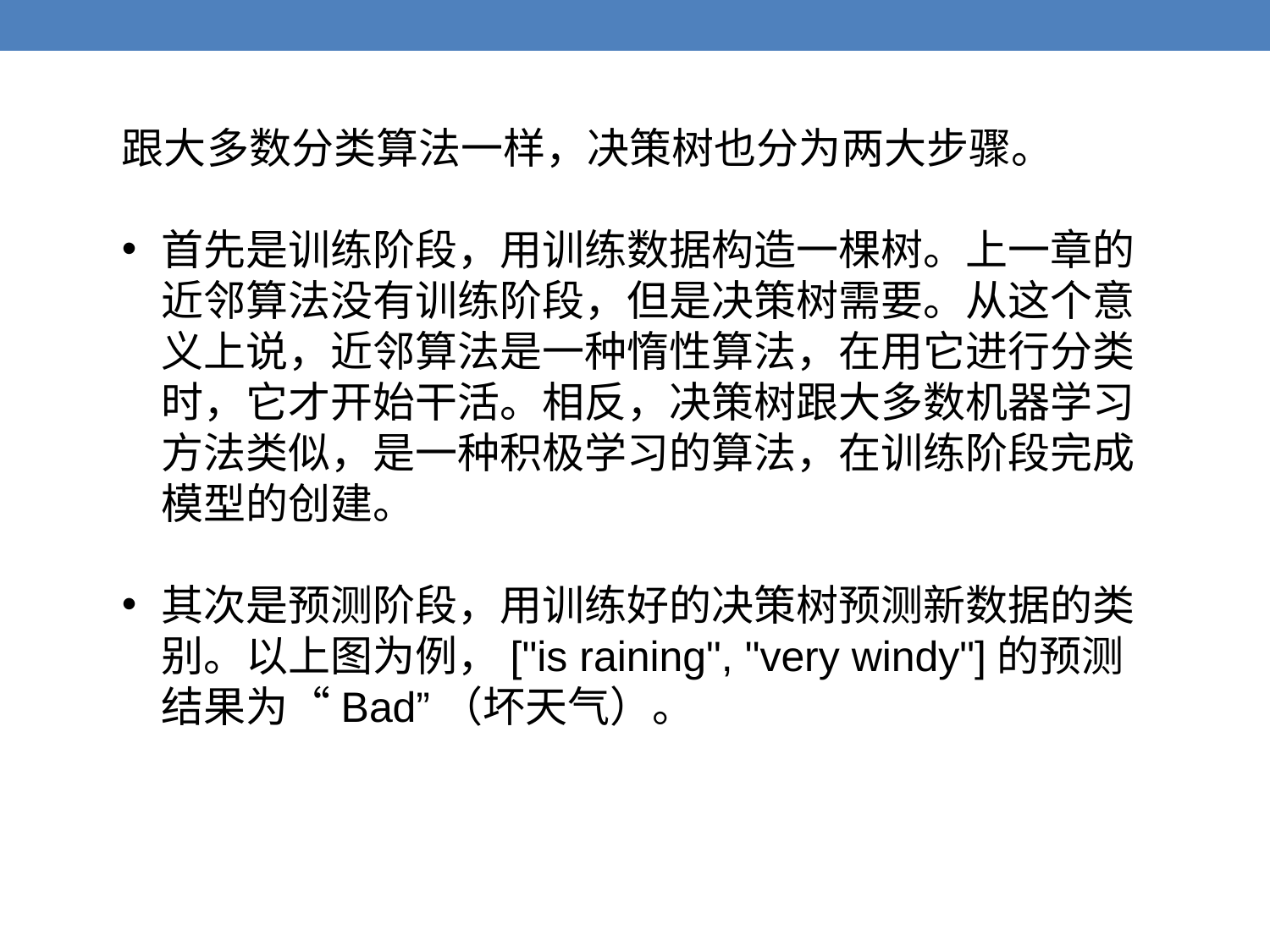

跟大多数分类算法一样，决策树也分为两大步骤。

首先是训练阶段，用训练数据构造一棵树。上一章的近邻算法没有训练阶段，但是决策树需要。从这个意义上说，近邻算法是一种惰性算法，在用它进行分类时，它才开始干活。相反，决策树跟大多数机器学习方法类似，是一种积极学习的算法，在训练阶段完成模型的创建。

其次是预测阶段，用训练好的决策树预测新数据的类别。以上图为例，["is raining", "very windy"]的预测结果为“Bad”（坏天气）。